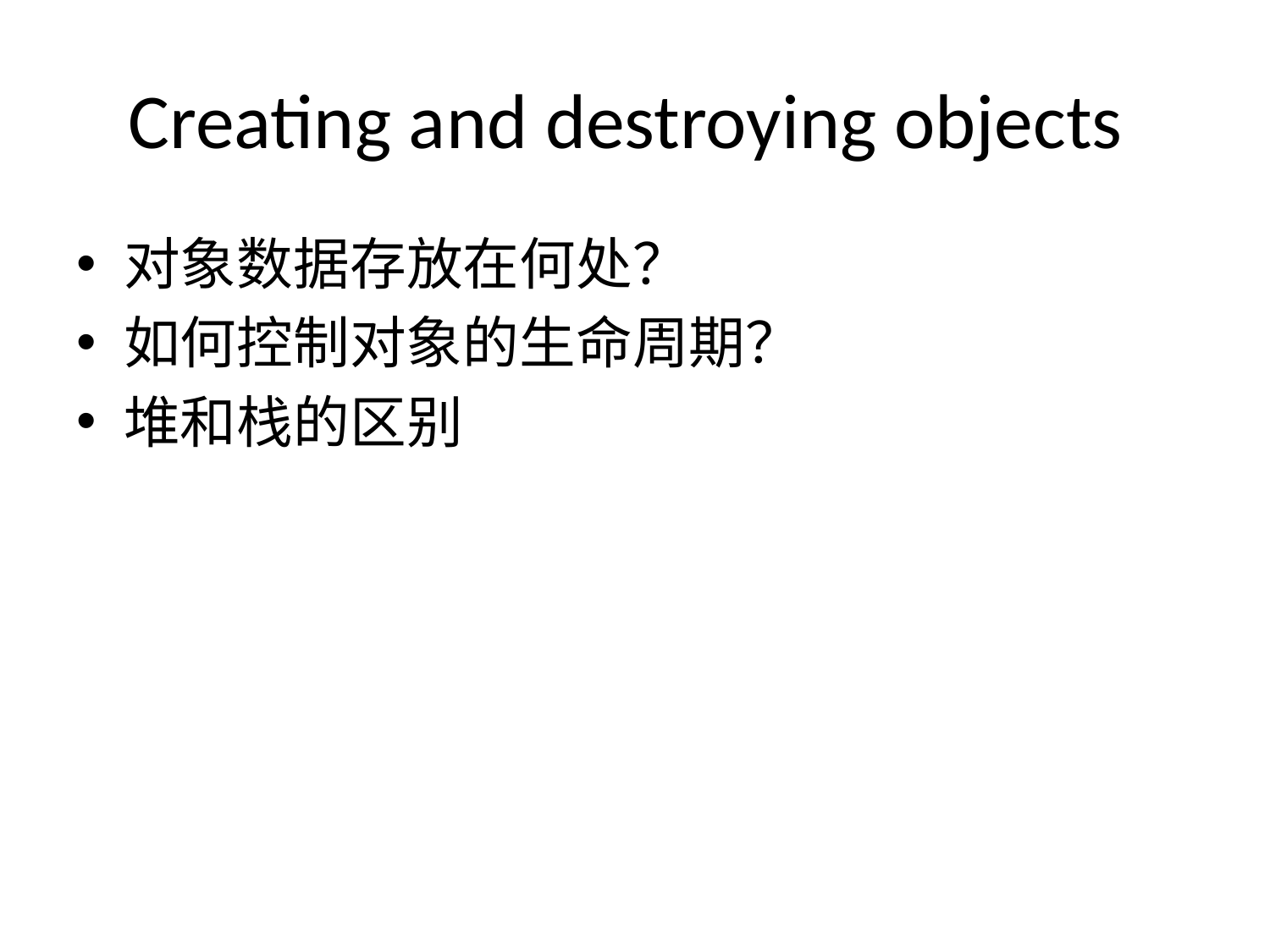

# Creating and destroying objects
对象数据存放在何处？
如何控制对象的生命周期？
堆和栈的区别